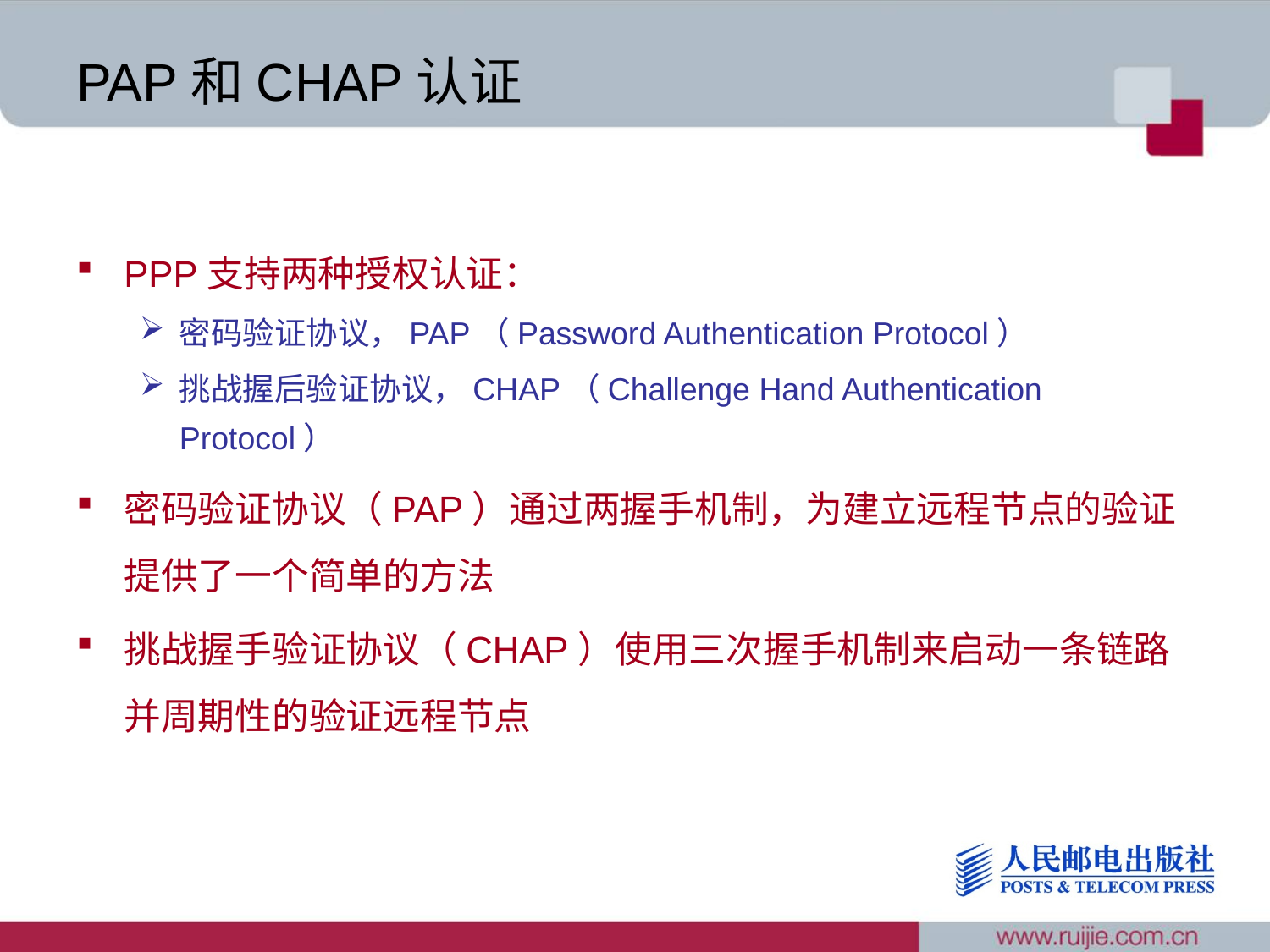

# PAP和CHAP认证
PPP支持两种授权认证：
密码验证协议，PAP（Password Authentication Protocol）
挑战握后验证协议，CHAP（Challenge Hand Authentication Protocol）
密码验证协议（PAP）通过两握手机制，为建立远程节点的验证提供了一个简单的方法
挑战握手验证协议（CHAP）使用三次握手机制来启动一条链路并周期性的验证远程节点